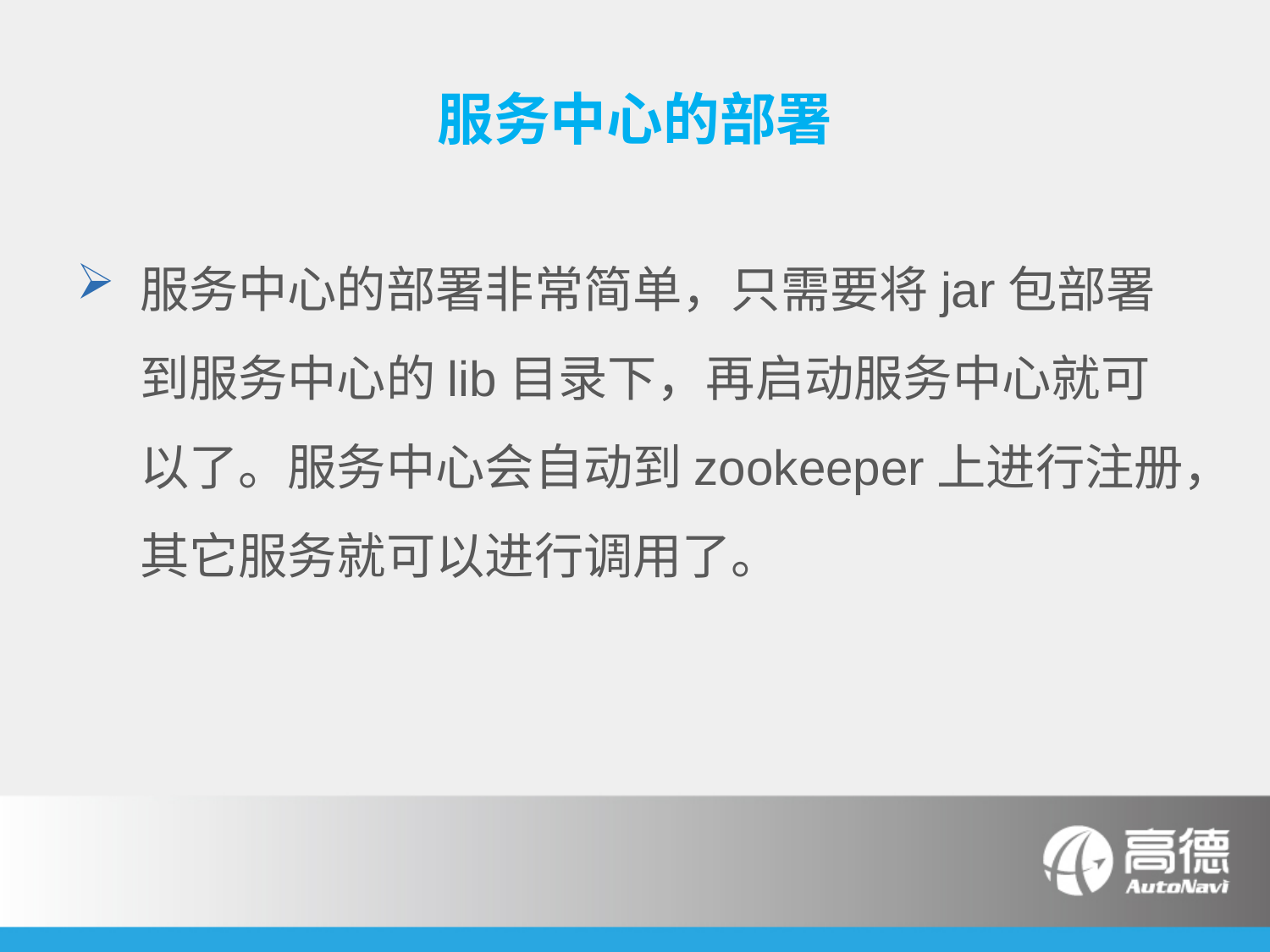

# 服务中心的部署
服务中心的部署非常简单，只需要将jar包部署到服务中心的lib目录下，再启动服务中心就可以了。服务中心会自动到zookeeper上进行注册，其它服务就可以进行调用了。